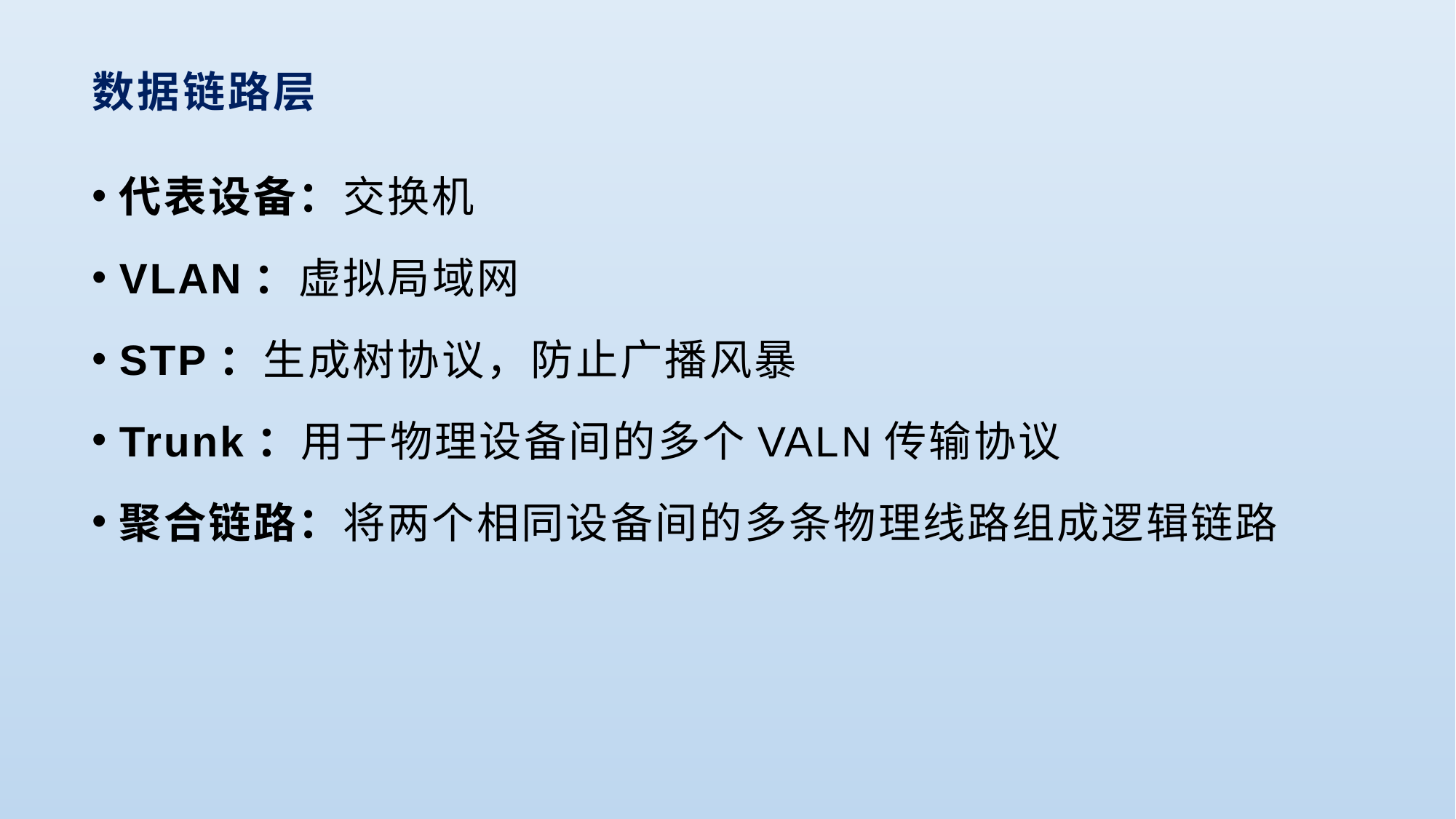

# 数据链路层
代表设备：交换机
VLAN：虚拟局域网
STP：生成树协议，防止广播风暴
Trunk：用于物理设备间的多个VALN传输协议
聚合链路：将两个相同设备间的多条物理线路组成逻辑链路